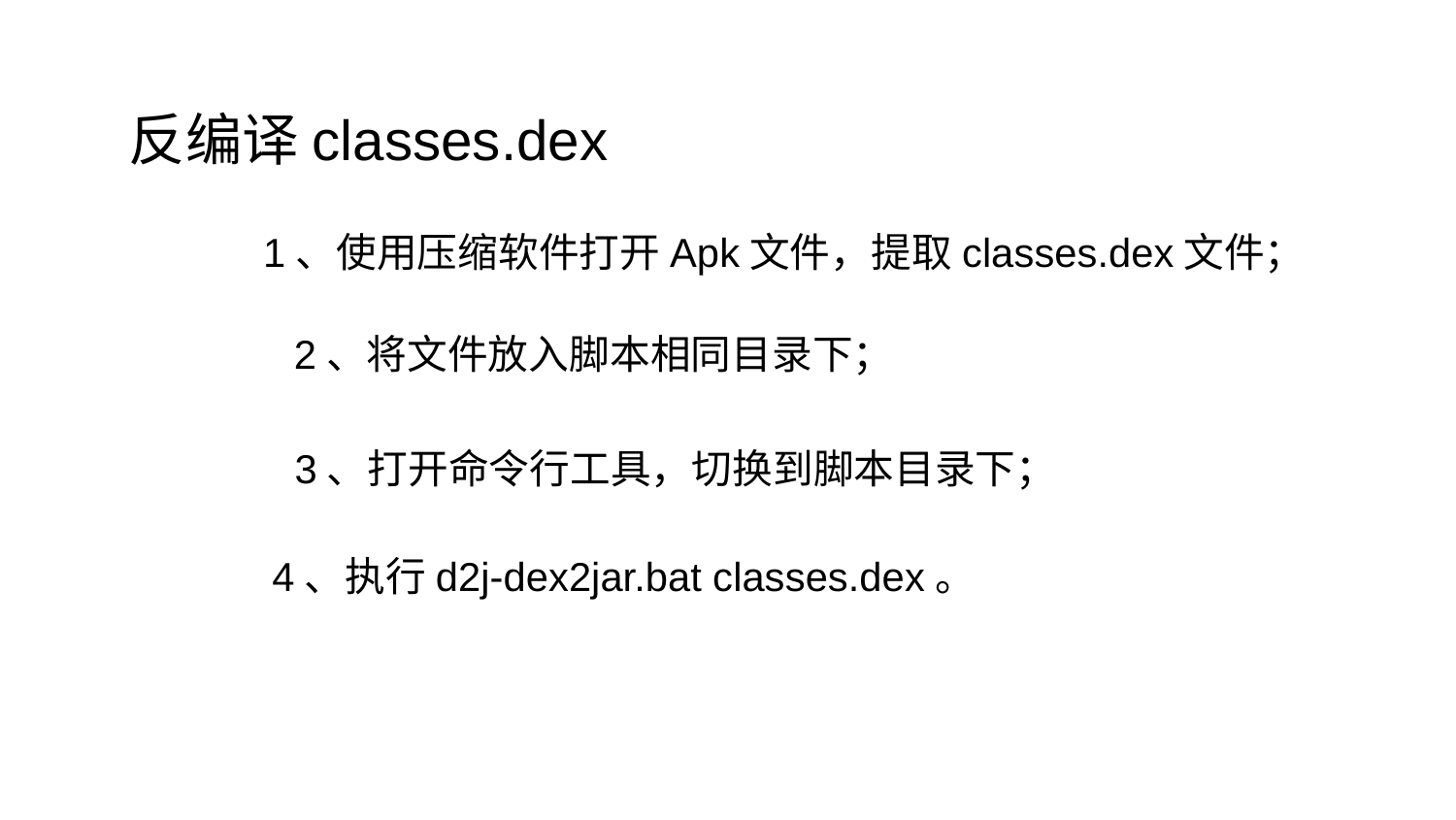

反编译classes.dex
1、使用压缩软件打开Apk文件，提取classes.dex文件；
2、将文件放入脚本相同目录下；
3、打开命令行工具，切换到脚本目录下；
4、执行d2j-dex2jar.bat classes.dex。